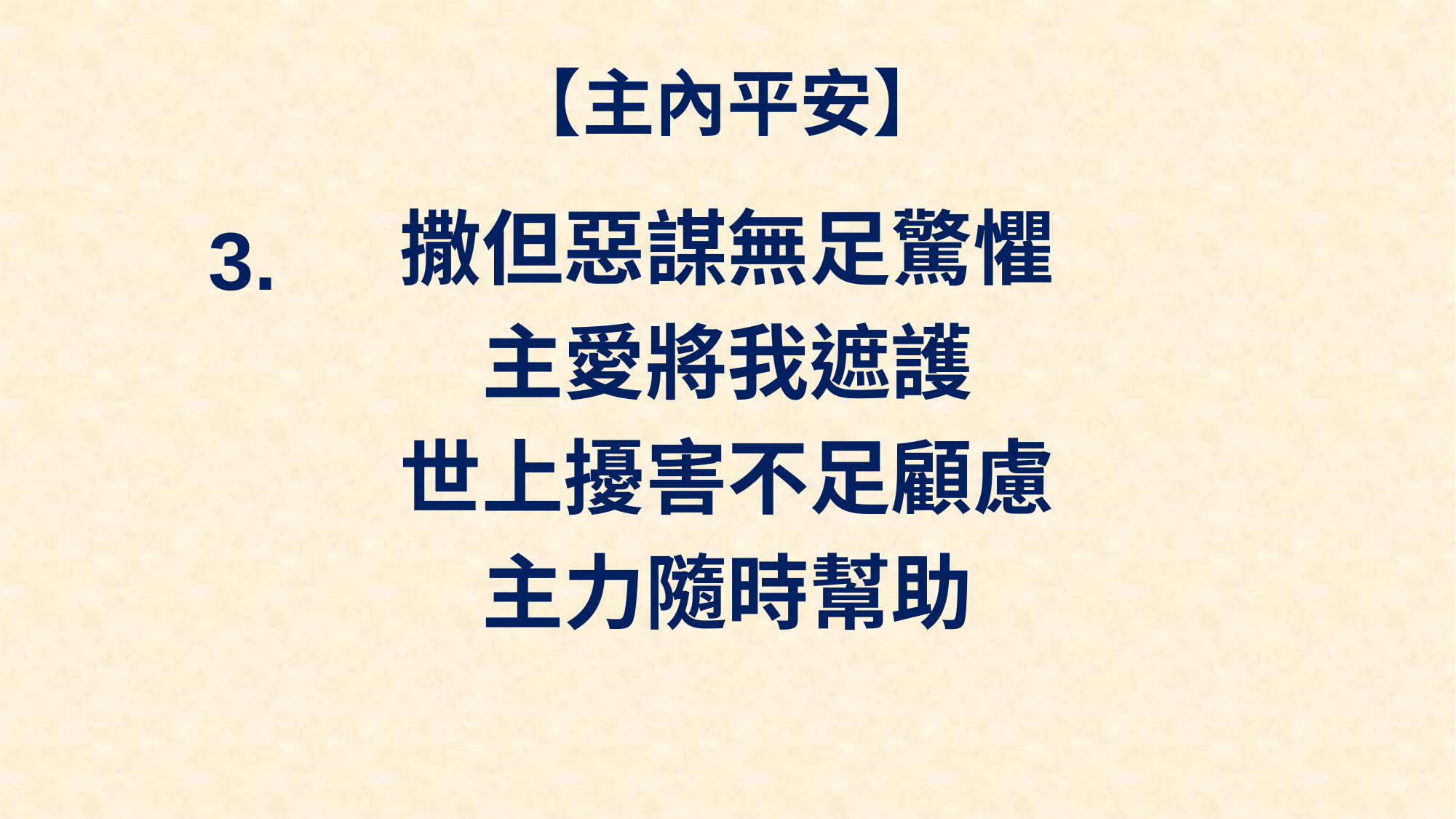

# 【主內平安】
撒但惡謀無足驚懼
主愛將我遮護
世上擾害不足顧慮
主力隨時幫助
3.